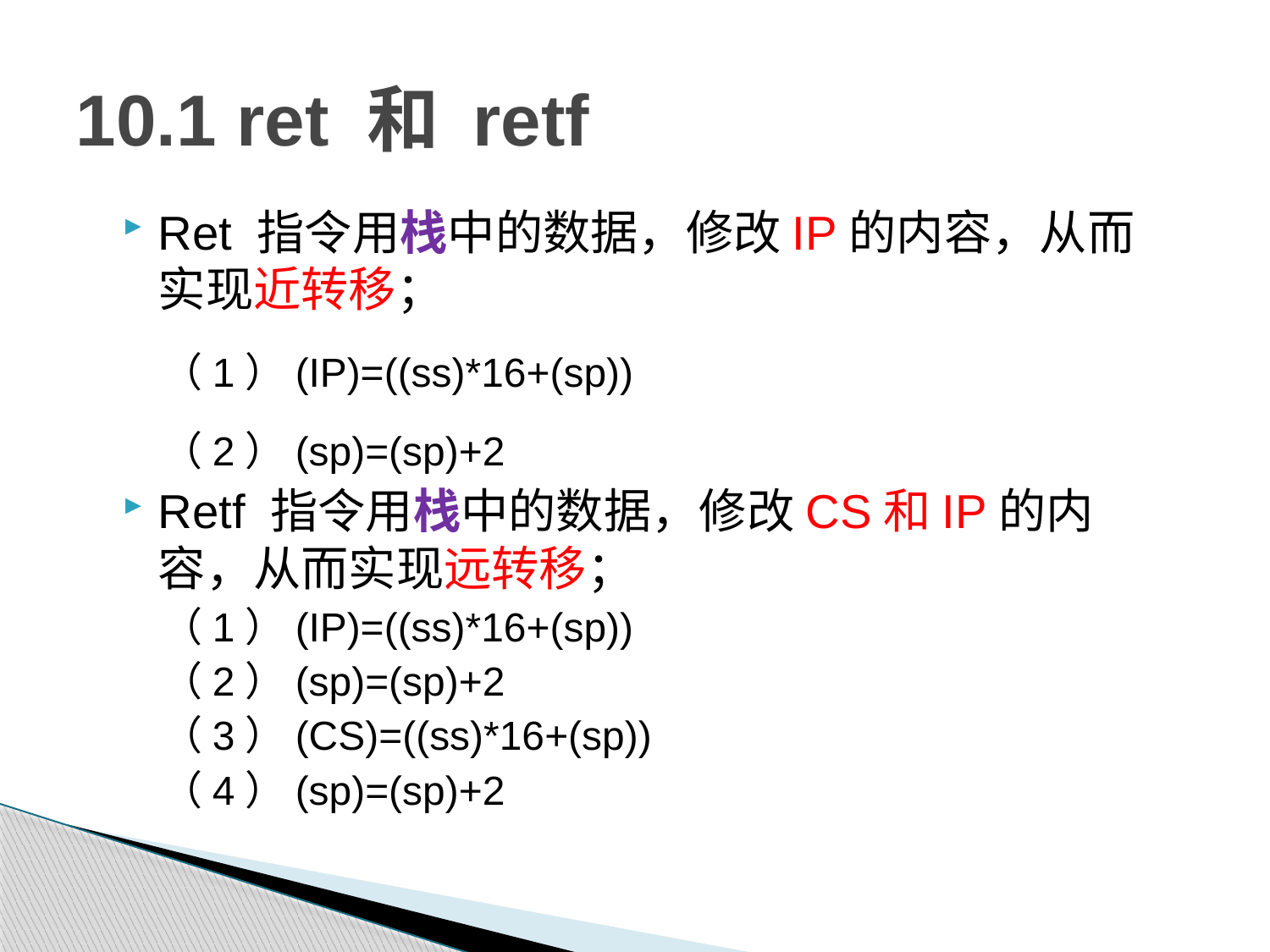

# 10.1 ret 和 retf
Ret 指令用栈中的数据，修改IP的内容，从而实现近转移；
（1）(IP)=((ss)*16+(sp))
（2）(sp)=(sp)+2
Retf 指令用栈中的数据，修改CS和IP的内容，从而实现远转移；
（1）(IP)=((ss)*16+(sp))
（2）(sp)=(sp)+2
（3）(CS)=((ss)*16+(sp))
（4）(sp)=(sp)+2